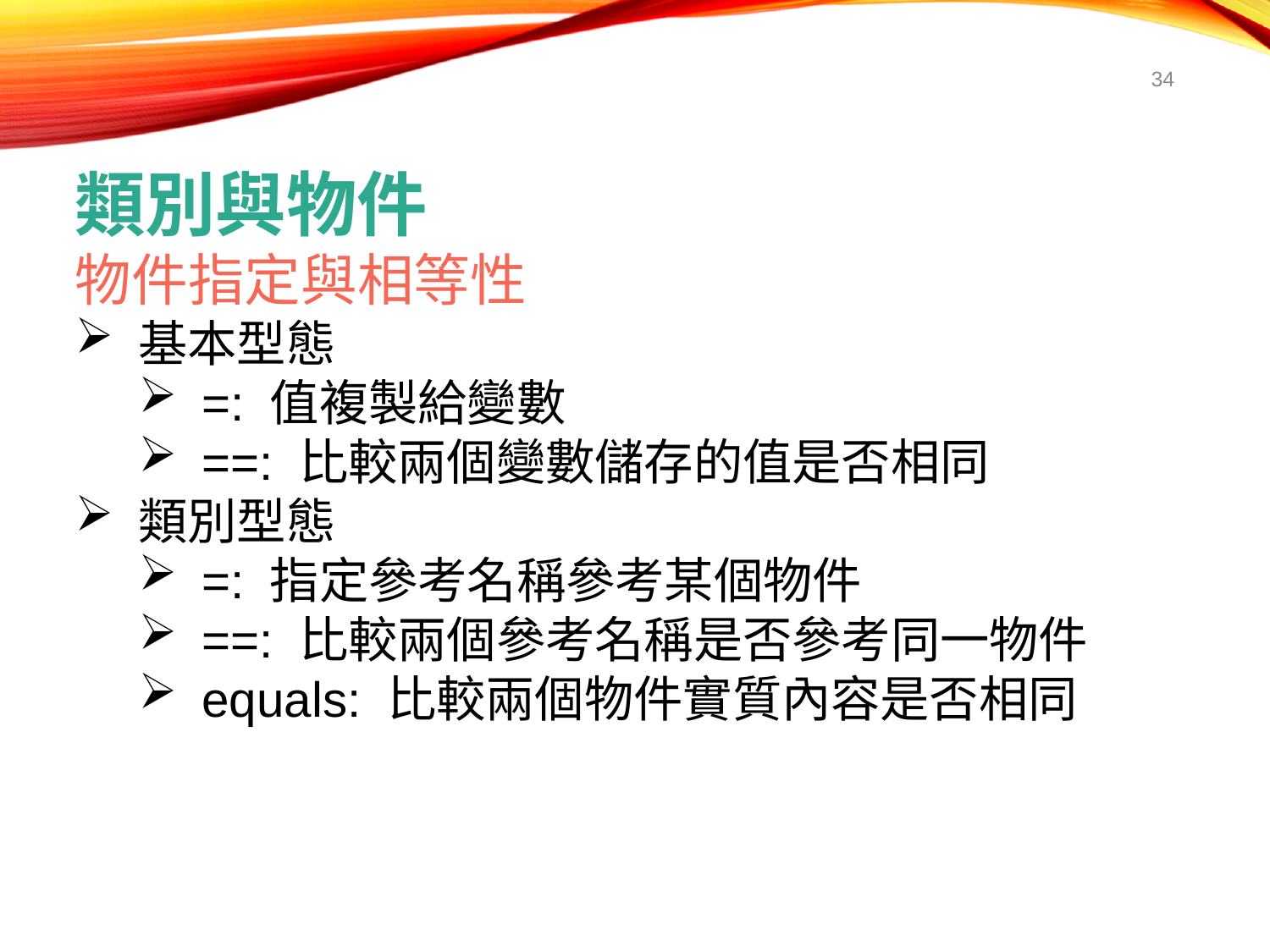

34
類別與物件
物件指定與相等性
基本型態
=: 值複製給變數
==: 比較兩個變數儲存的值是否相同
類別型態
=: 指定參考名稱參考某個物件
==: 比較兩個參考名稱是否參考同一物件
equals: 比較兩個物件實質內容是否相同